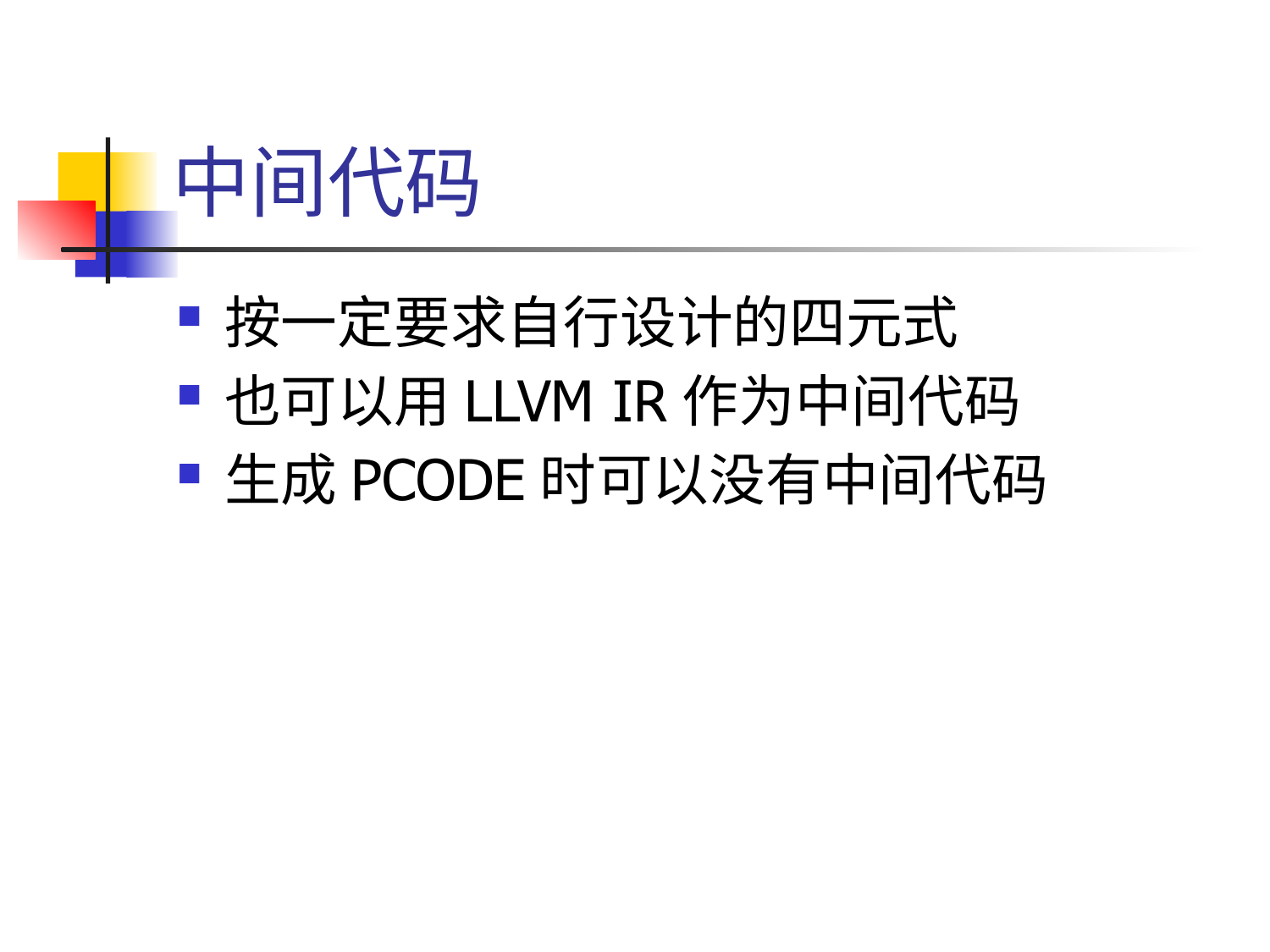

# 中间代码
按一定要求自行设计的四元式
也可以用LLVM IR作为中间代码
生成PCODE时可以没有中间代码